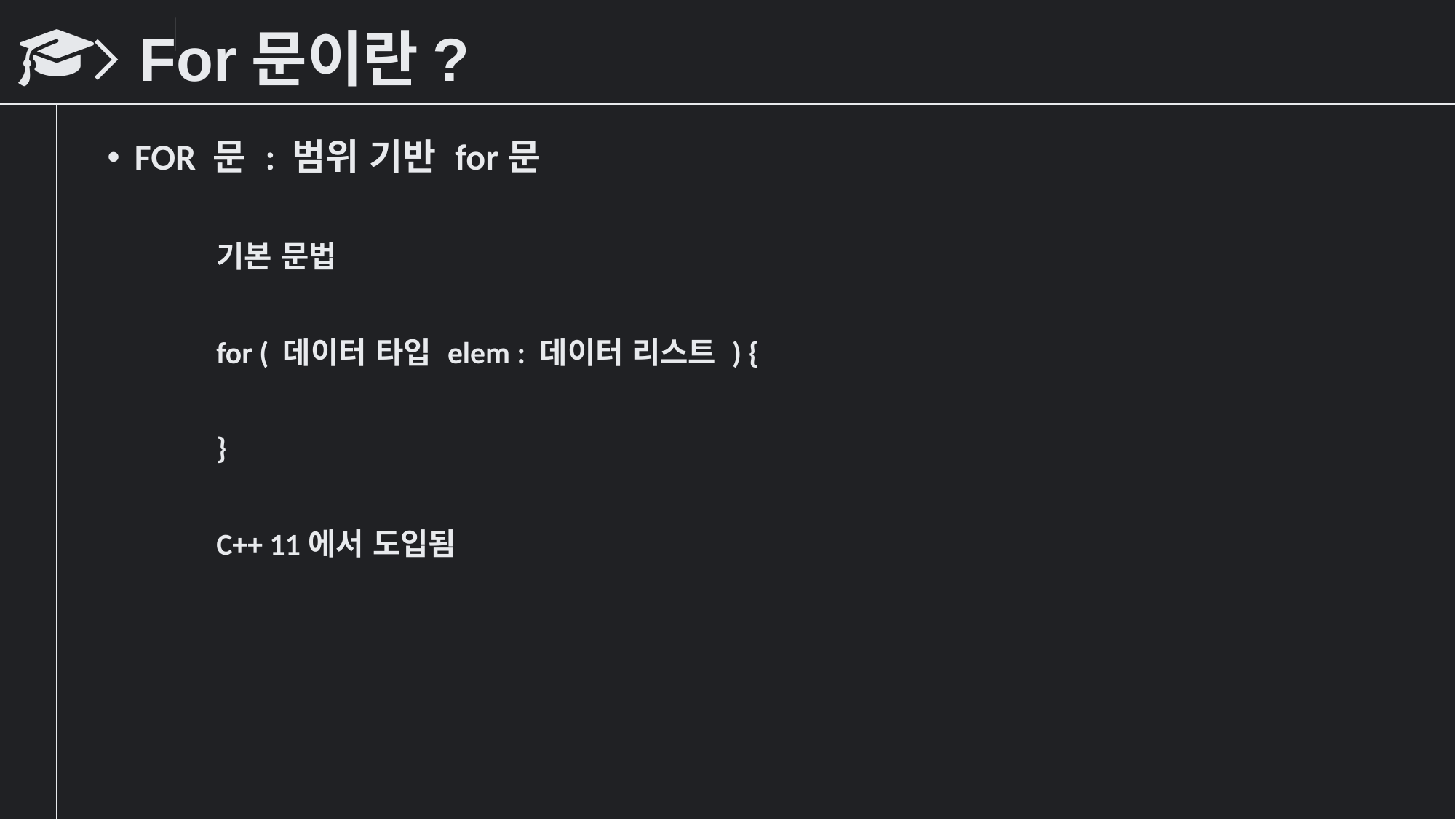

# For문이란?
FOR 문 : 범위 기반 for문

	기본 문법

	for ( 데이터 타입 elem : 데이터 리스트 ) {

	}

	C++ 11에서 도입됨